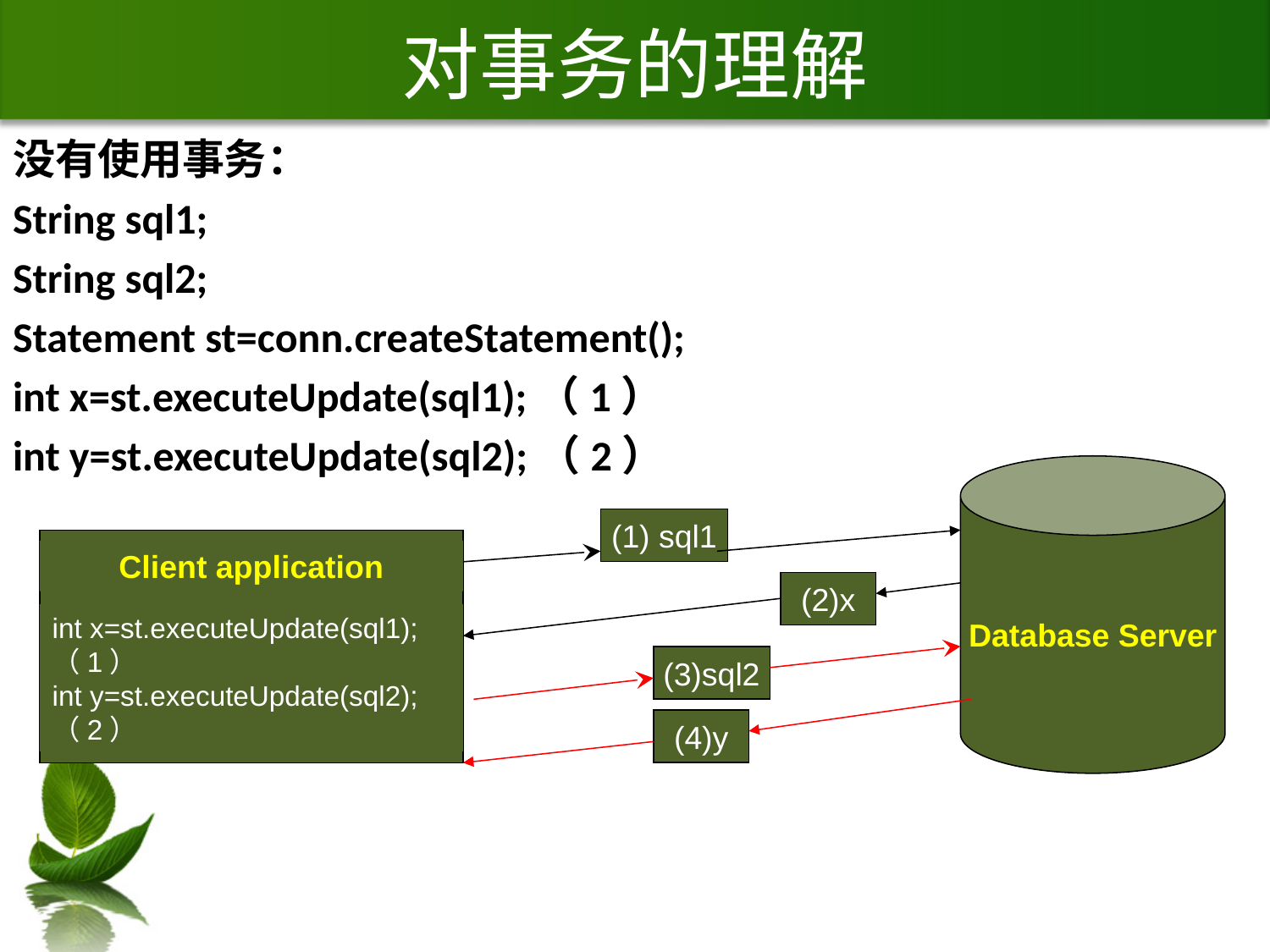

# 对事务的理解
没有使用事务：
String sql1;
String sql2;
Statement st=conn.createStatement();
int x=st.executeUpdate(sql1);（1）
int y=st.executeUpdate(sql2);（2）
Database Server
(1) sql1

Client application

(2)x

int x=st.executeUpdate(sql1);（1）
int y=st.executeUpdate(sql2);（2）
(3)sql2

(4)y